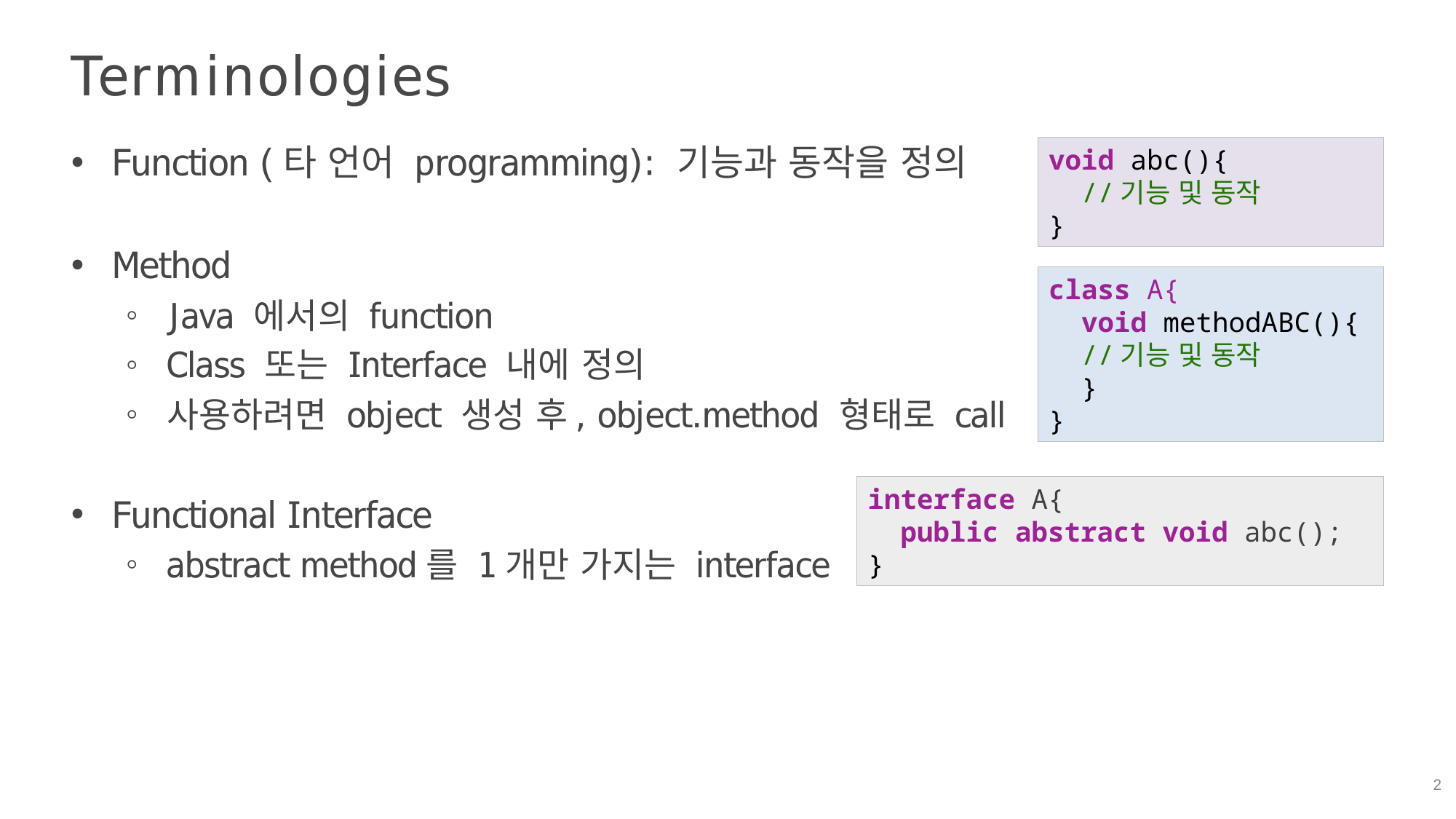

# Terminologies
Function (타 언어 programming): 기능과 동작을 정의

Method
Java 에서의 function
Class 또는 Interface 내에 정의
사용하려면 object 생성 후, object.method 형태로 call

Functional Interface
abstract method를 1개만 가지는 interface
void abc(){
  //기능 및 동작
}
class A{
  void methodABC(){
  //기능 및 동작
  }
}
interface A{
  public abstract void abc();
}
2